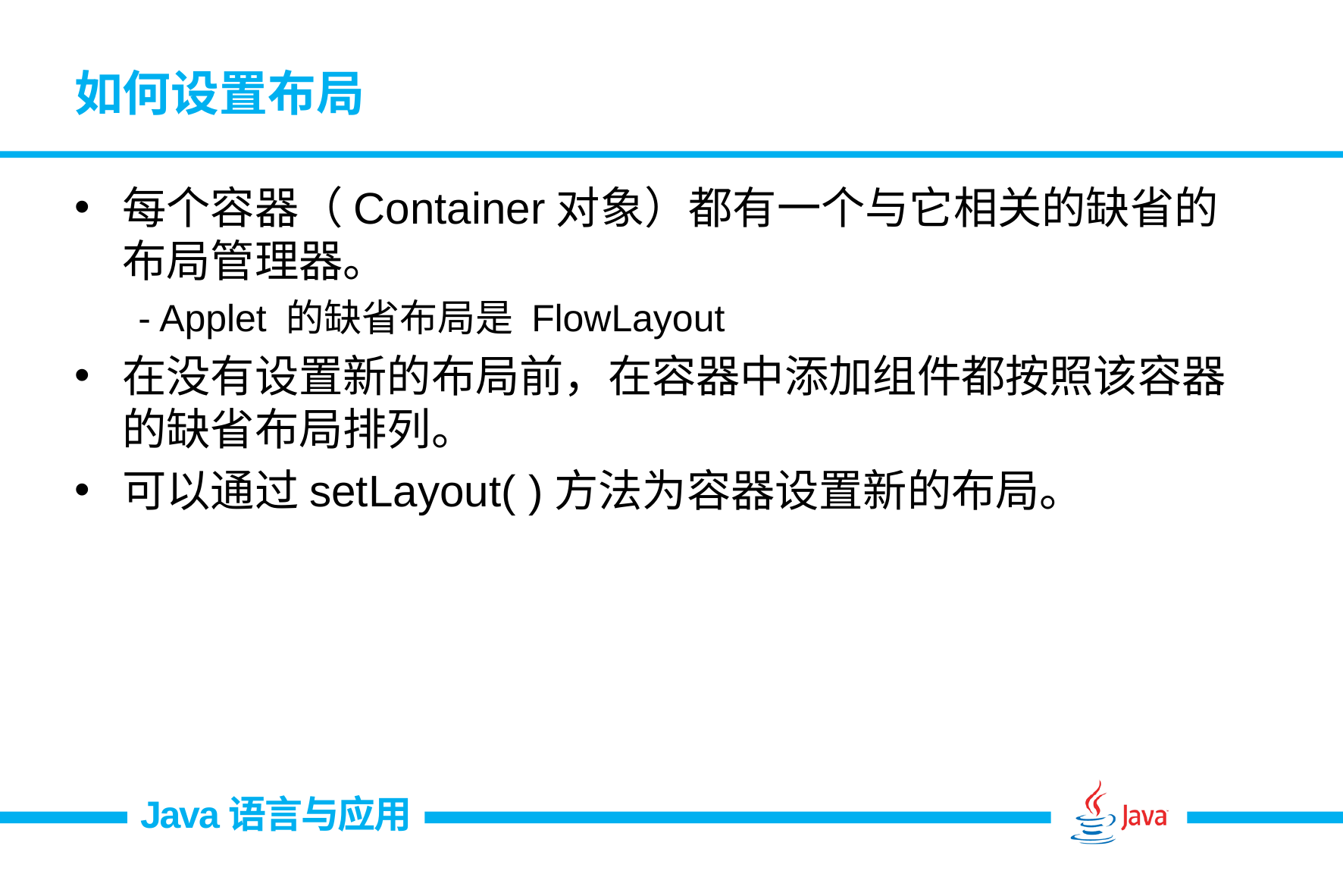

# 如何设置布局
每个容器（Container对象）都有一个与它相关的缺省的布局管理器。
- Applet 的缺省布局是 FlowLayout
在没有设置新的布局前，在容器中添加组件都按照该容器的缺省布局排列。
可以通过setLayout( )方法为容器设置新的布局。